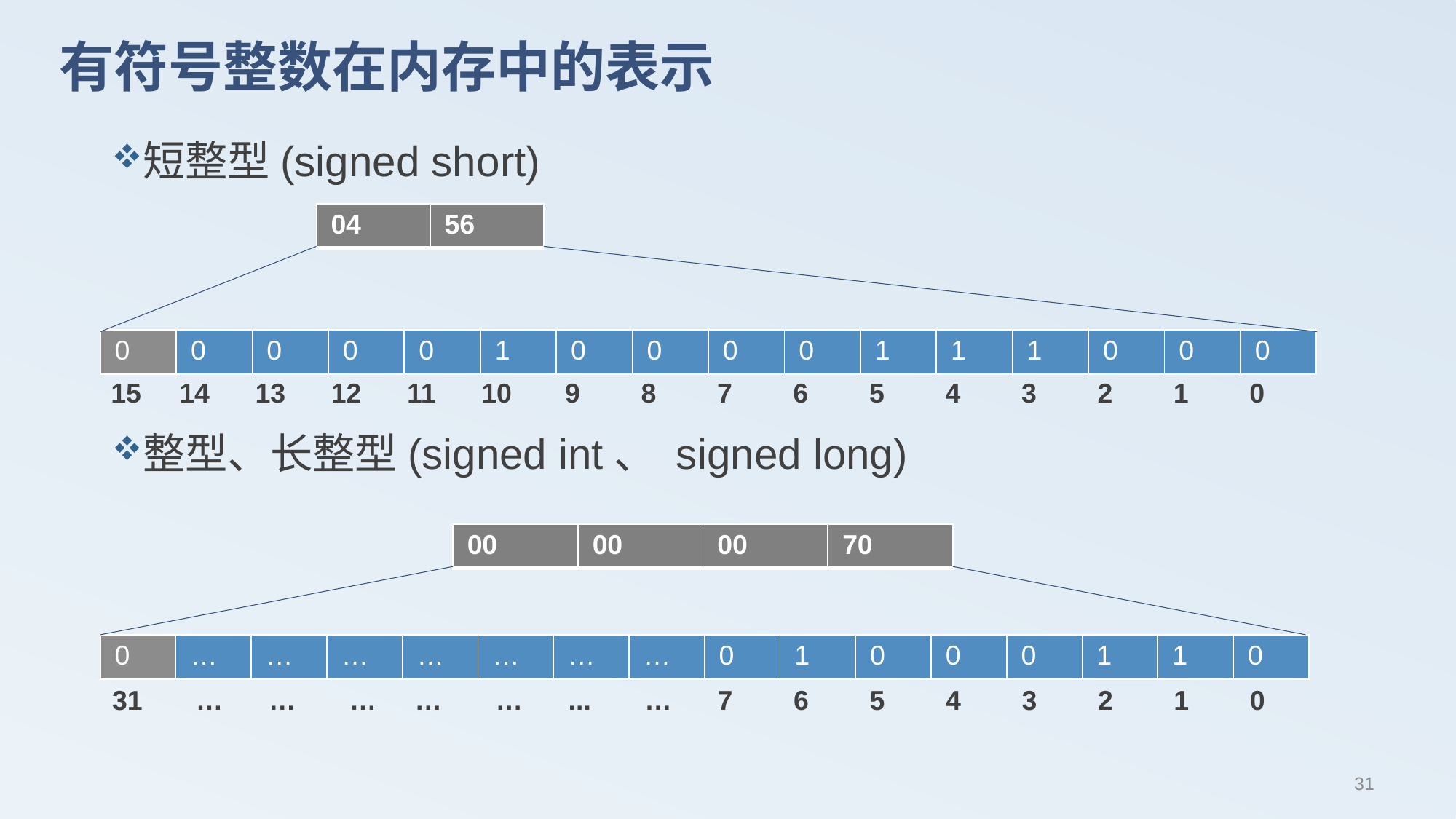

# 有符号整数在内存中的表示
短整型(signed short)

整型、长整型(signed int、 signed long)

| 04 | 56 |
| --- | --- |
| 0 | 0 | 0 | 0 | 0 | 1 | 0 | 0 | 0 | 0 | 1 | 1 | 1 | 0 | 0 | 0 |
| --- | --- | --- | --- | --- | --- | --- | --- | --- | --- | --- | --- | --- | --- | --- | --- |
15     14      13      12      11      10       9        8        7        6        5        4        3        2        1        0
| 00 | 00 | 00 | 70 |
| --- | --- | --- | --- |
| 0 | … | … | … | … | … | … | … | 0 | 1 | 0 | 0 | 0 | 1 | 1 | 0 |
| --- | --- | --- | --- | --- | --- | --- | --- | --- | --- | --- | --- | --- | --- | --- | --- |
31       …      …       …     …       …      ...       …      7        6        5        4        3        2        1        0